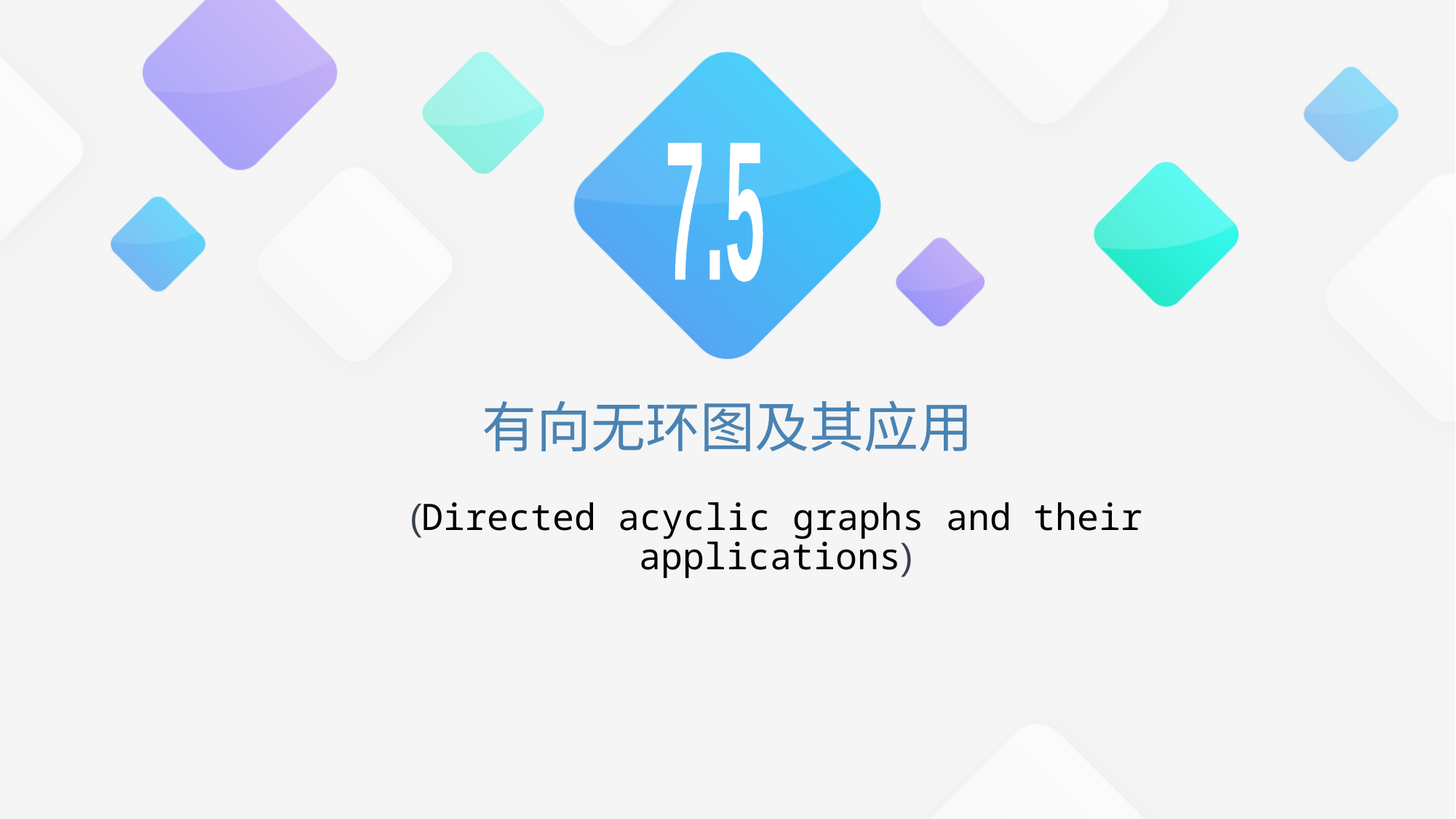

7.5

# 有向无环图及其应用
(Directed acyclic graphs and their applications)